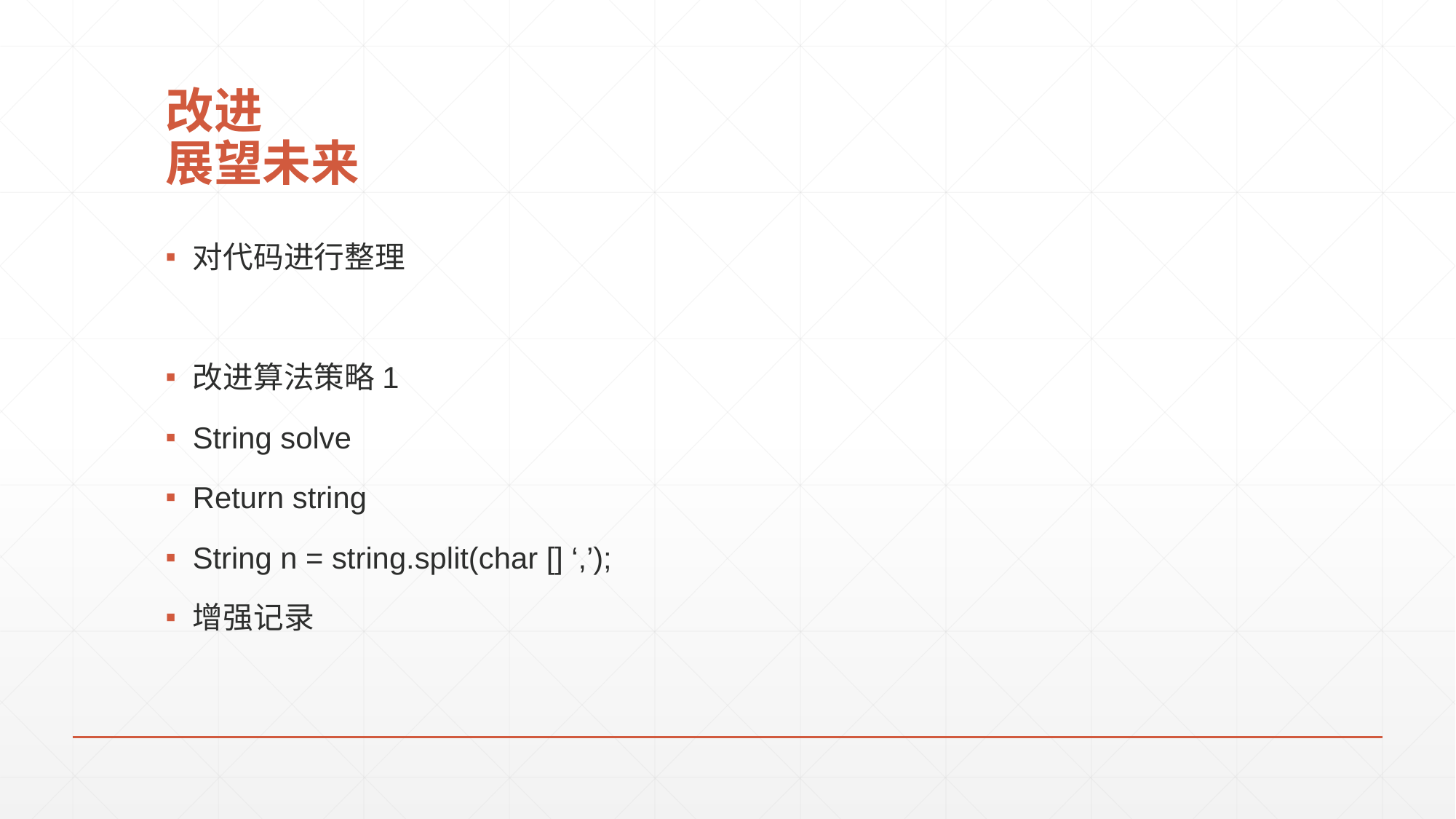

# 改进 展望未来
对代码进行整理

改进算法策略1
String solve
Return string
String n = string.split(char [] ‘,’);
增强记录